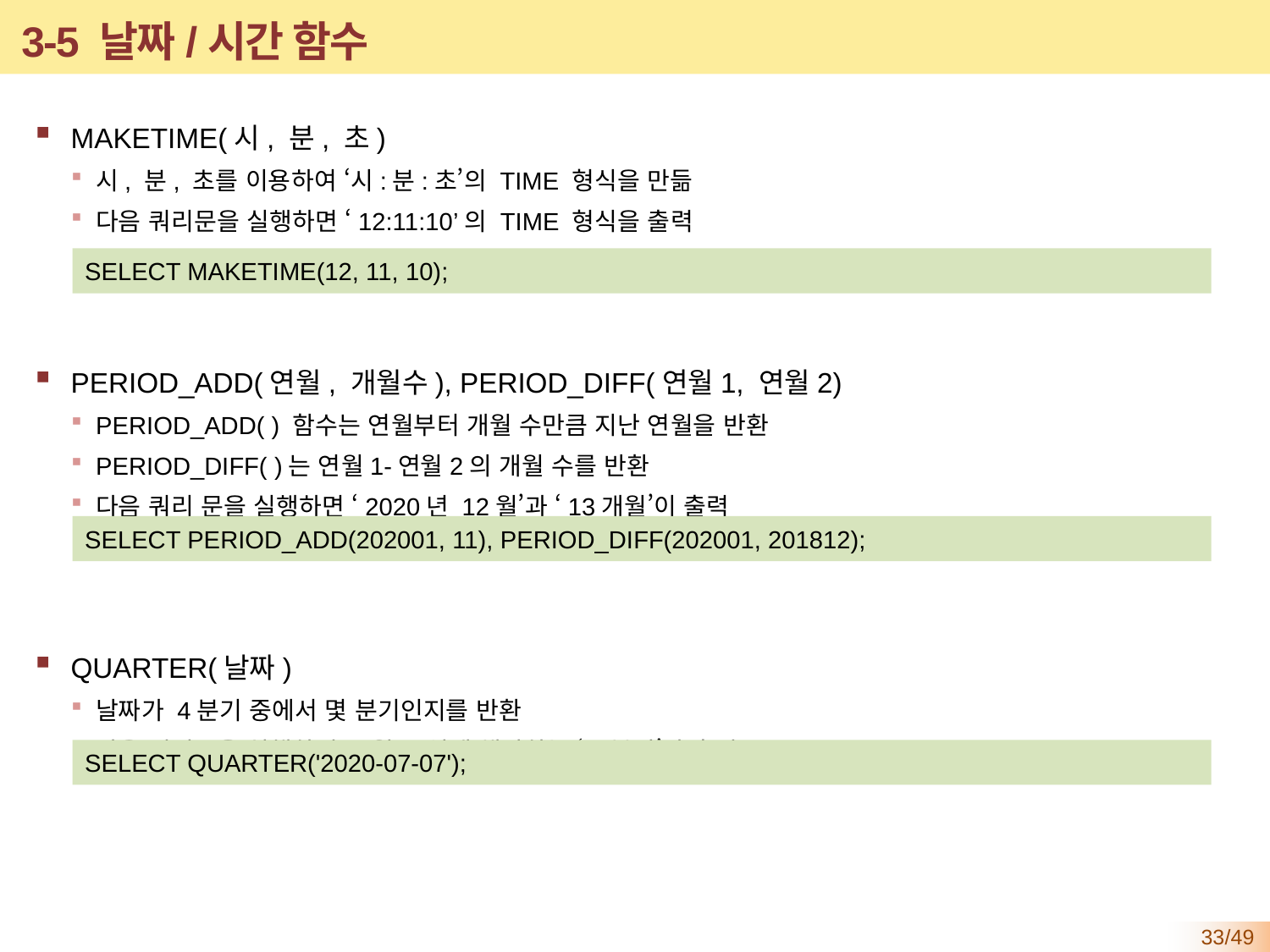

# 3-5 날짜/시간 함수
MAKETIME(시, 분, 초)
시, 분, 초를 이용하여 ‘시:분:초’의 TIME 형식을 만듦
다음 쿼리문을 실행하면 ‘12:11:10’의 TIME 형식을 출력

PERIOD_ADD(연월, 개월수), PERIOD_DIFF(연월1, 연월2)
PERIOD_ADD( ) 함수는 연월부터 개월 수만큼 지난 연월을 반환
PERIOD_DIFF( )는 연월1-연월2의 개월 수를 반환
다음 쿼리 문을 실행하면 ‘2020년 12월’과 ‘13개월’이 출력

QUARTER(날짜)
날짜가 4분기 중에서 몇 분기인지를 반환
다음 쿼리문을 실행하면 7월 7일에 해당하는 ‘3분기’가 출력
SELECT MAKETIME(12, 11, 10);
SELECT PERIOD_ADD(202001, 11), PERIOD_DIFF(202001, 201812);
SELECT QUARTER('2020-07-07');